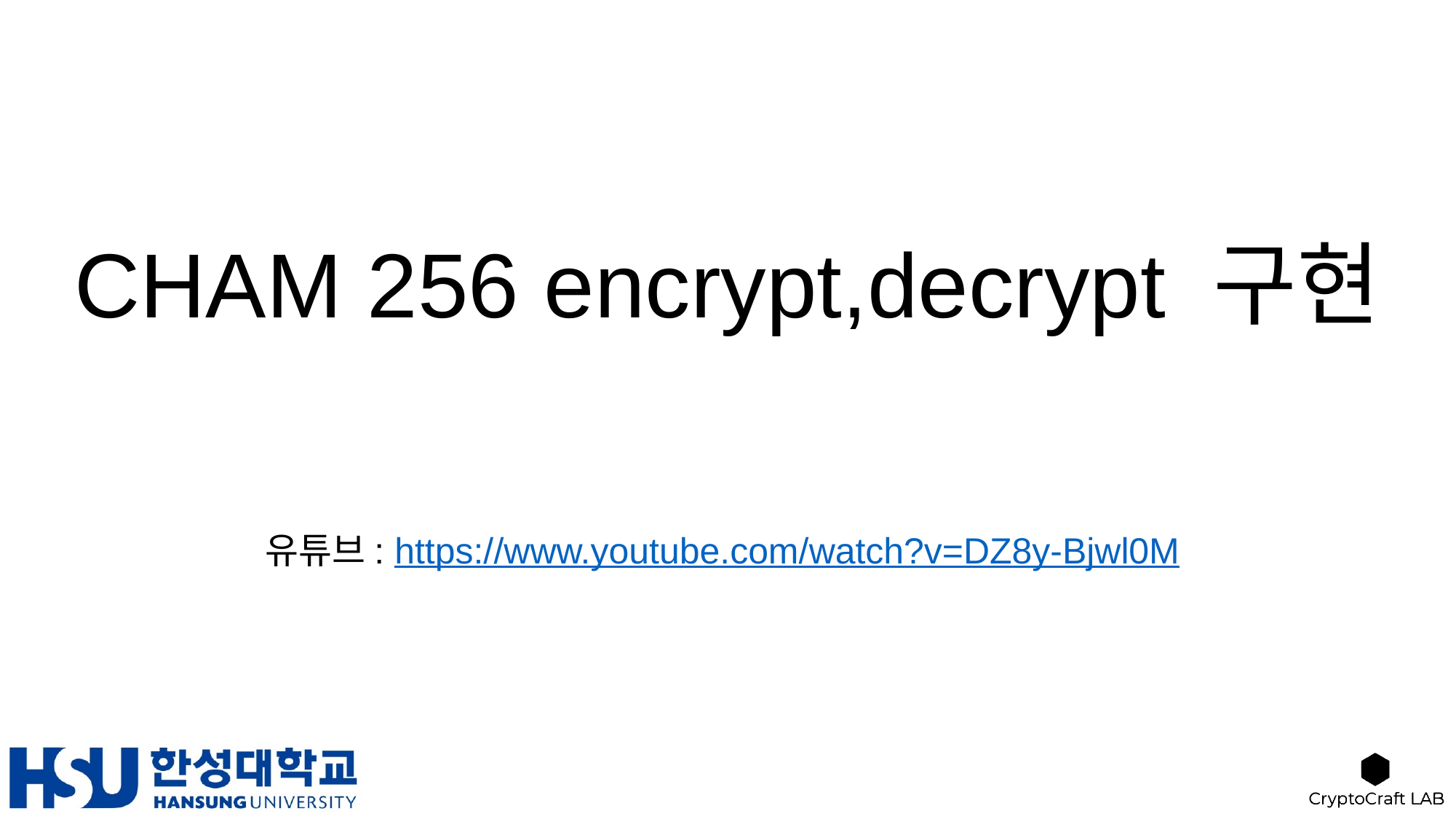

# CHAM 256 encrypt,decrypt 구현
유튜브: https://www.youtube.com/watch?v=DZ8y-Bjwl0M